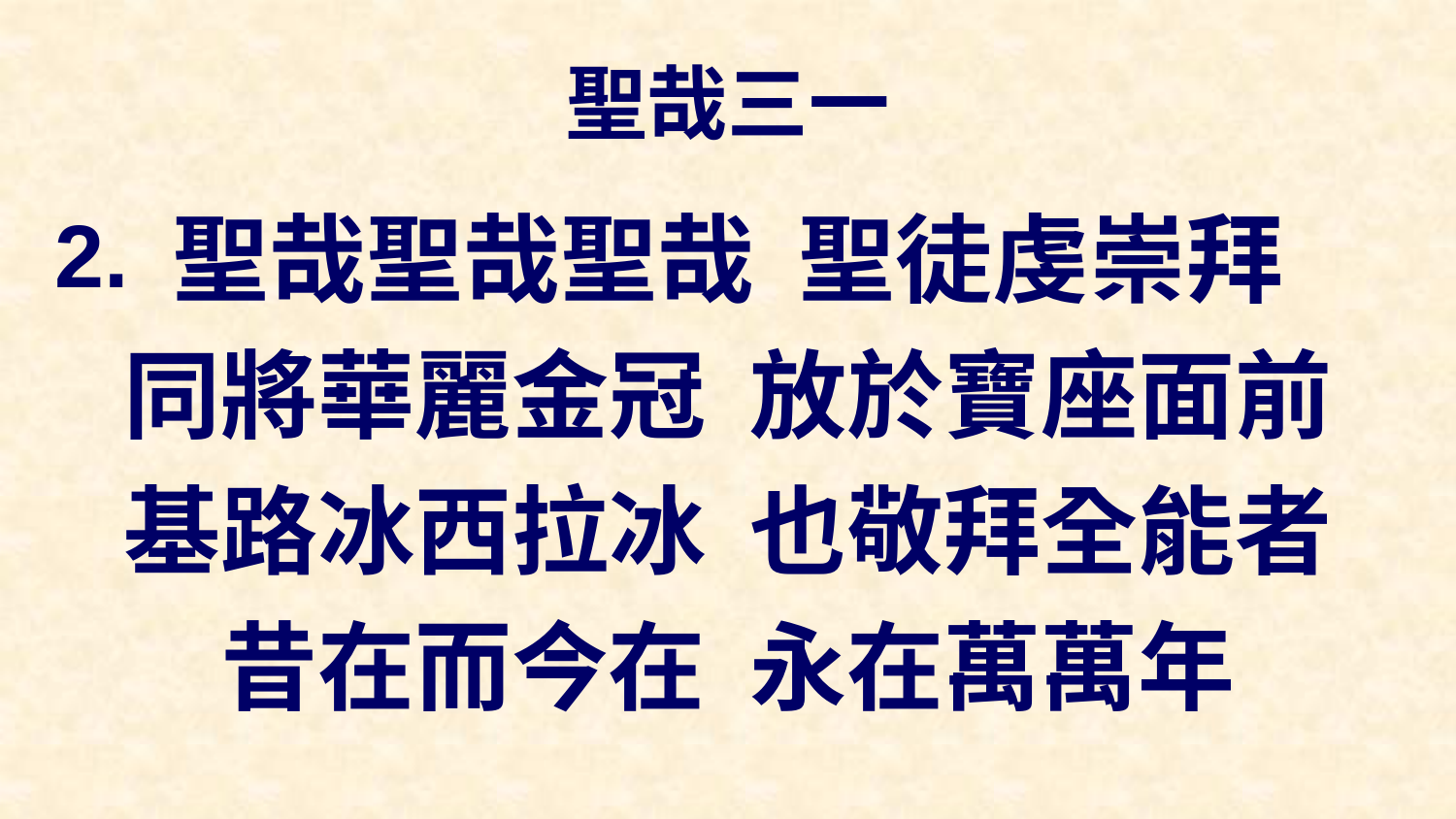

# 聖哉三一
聖哉聖哉聖哉  聖徒虔崇拜
同將華麗金冠  放於寶座面前
基路冰西拉冰  也敬拜全能者
昔在而今在  永在萬萬年

2.